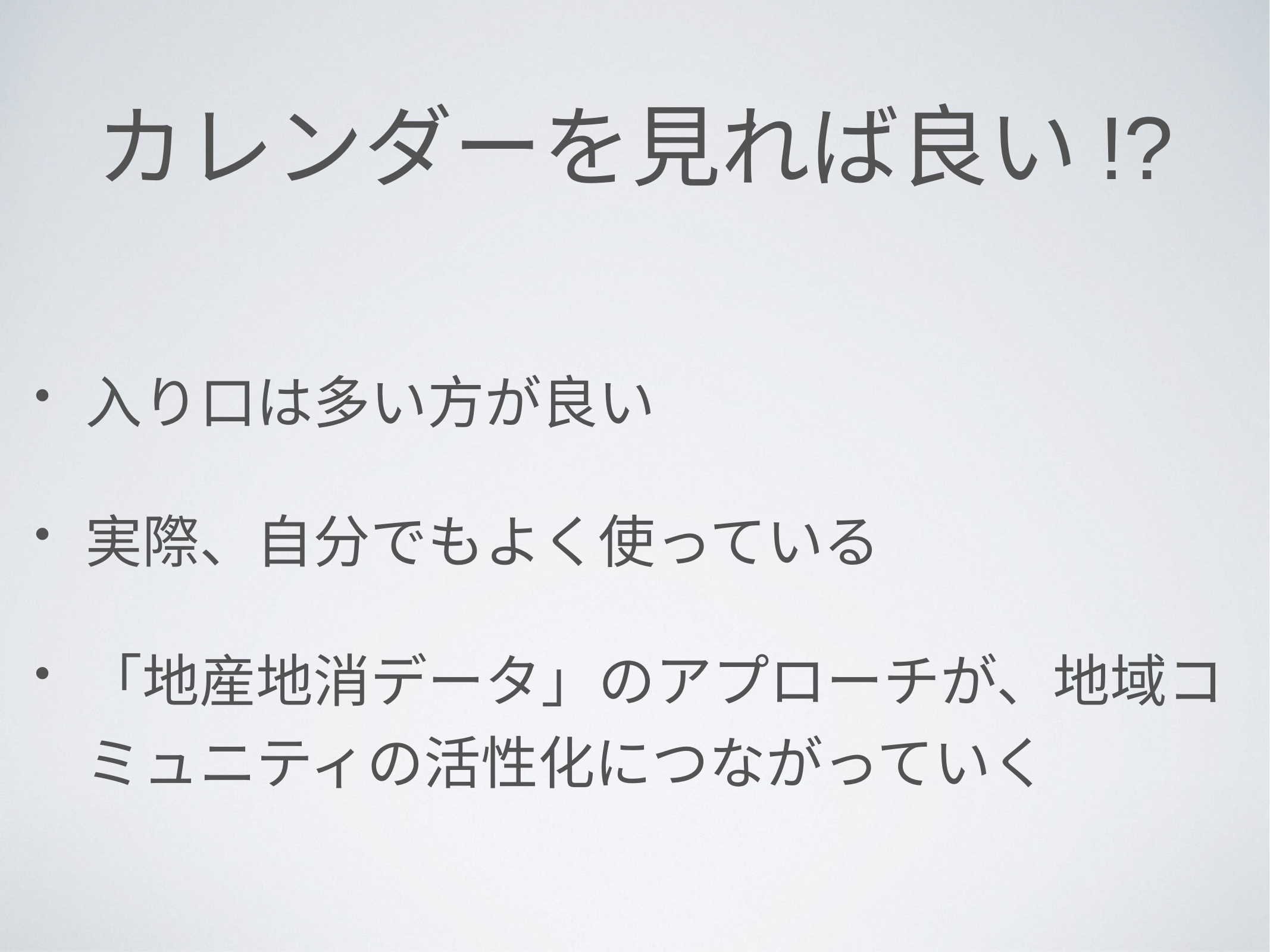

# カレンダーを見れば良い!?
入り口は多い方が良い
実際、自分でもよく使っている
「地産地消データ」のアプローチが、地域コミュニティの活性化につながっていく